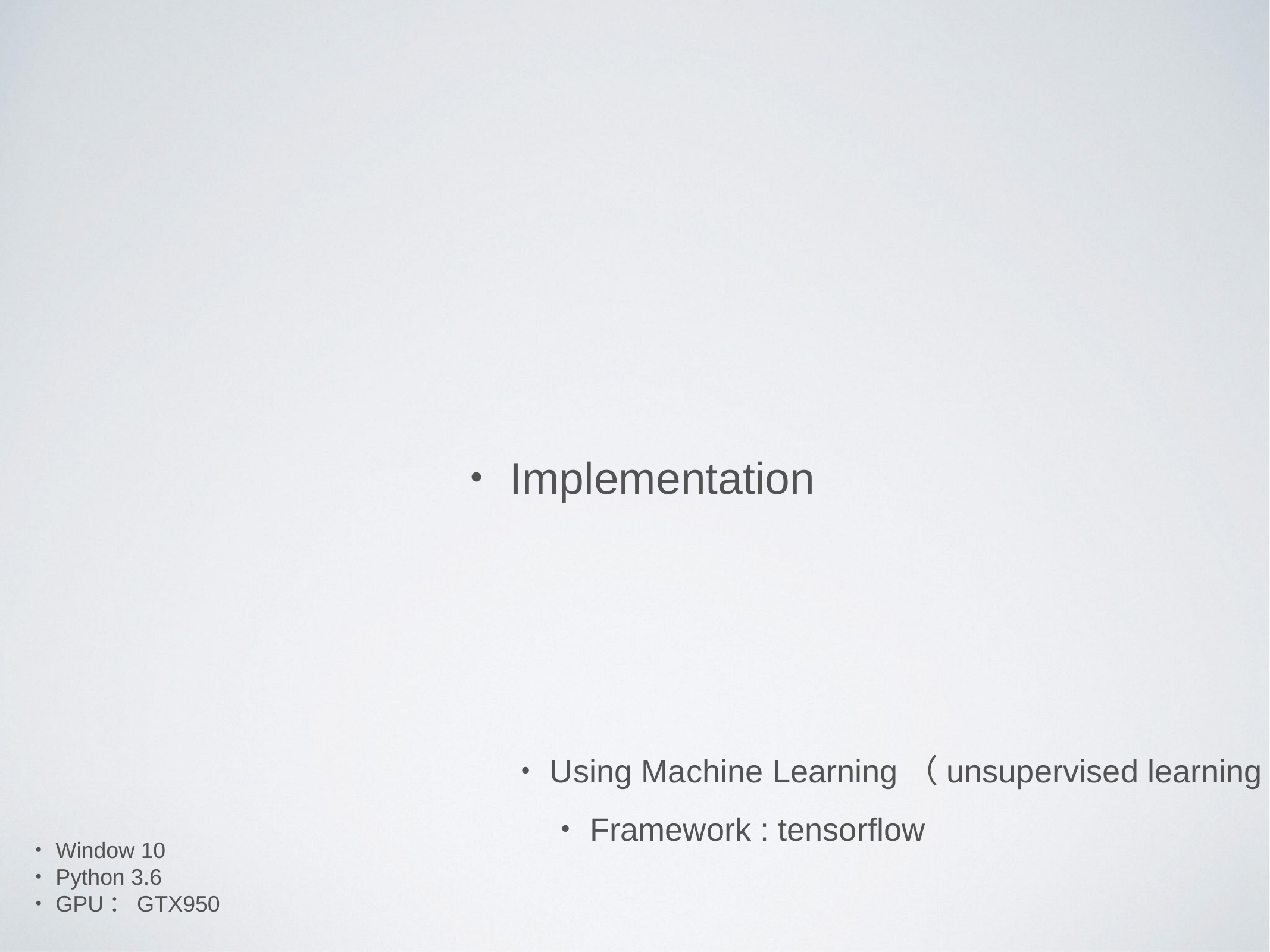

・Implementation
・Using Machine Learning（unsupervised learning）
・Framework : tensorflow
・Window 10
・Python 3.6
・GPU：GTX950